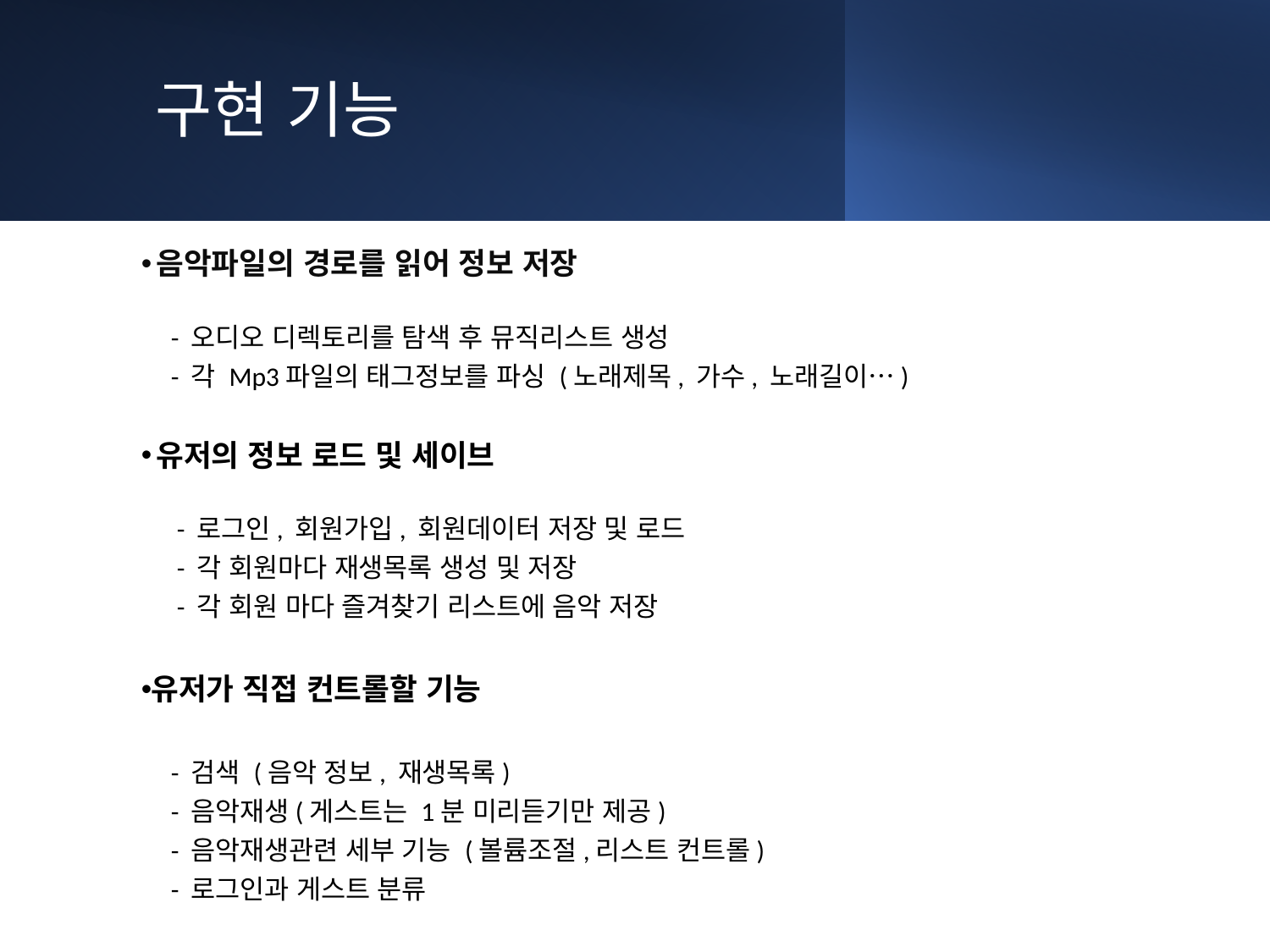

구현 기능

음악파일의 경로를 읽어 정보 저장
     - 오디오 디렉토리를 탐색 후 뮤직리스트 생성
     - 각 Mp3파일의 태그정보를 파싱 (노래제목, 가수, 노래길이…)

유저의 정보 로드 및 세이브
      - 로그인, 회원가입, 회원데이터 저장 및 로드
      - 각 회원마다 재생목록 생성 및 저장
      - 각 회원 마다 즐겨찾기 리스트에 음악 저장

유저가 직접 컨트롤할 기능

     - 검색 (음악 정보, 재생목록)
     - 음악재생(게스트는 1분 미리듣기만 제공)
     - 음악재생관련 세부 기능 (볼륨조절,리스트 컨트롤)
     - 로그인과 게스트 분류